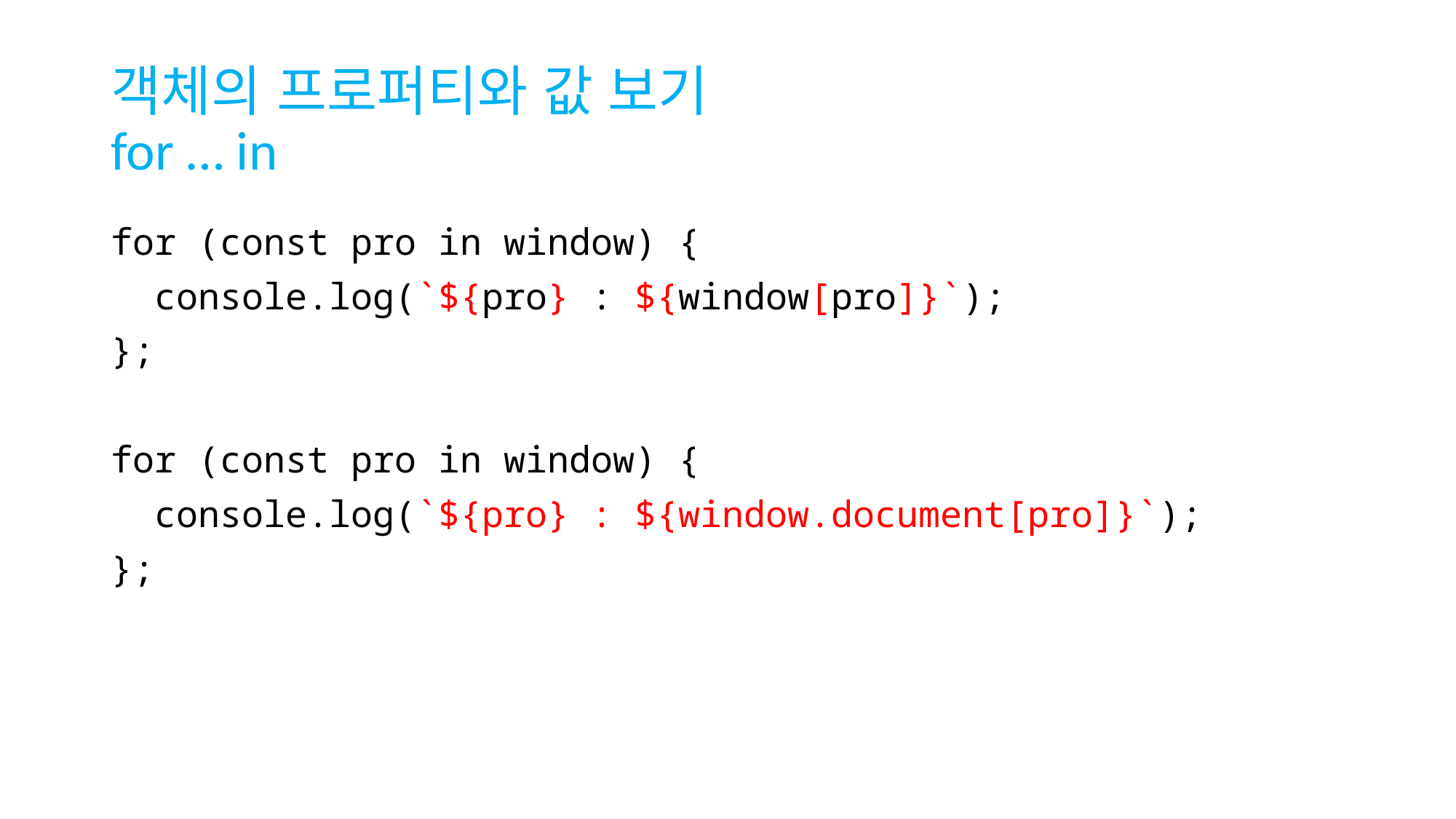

# 객체의 프로퍼티와 값 보기 for … in
for (const pro in window) {
  console.log(`${pro} : ${window[pro]}`);
};

for (const pro in window) {
  console.log(`${pro} : ${window.document[pro]}`);
};